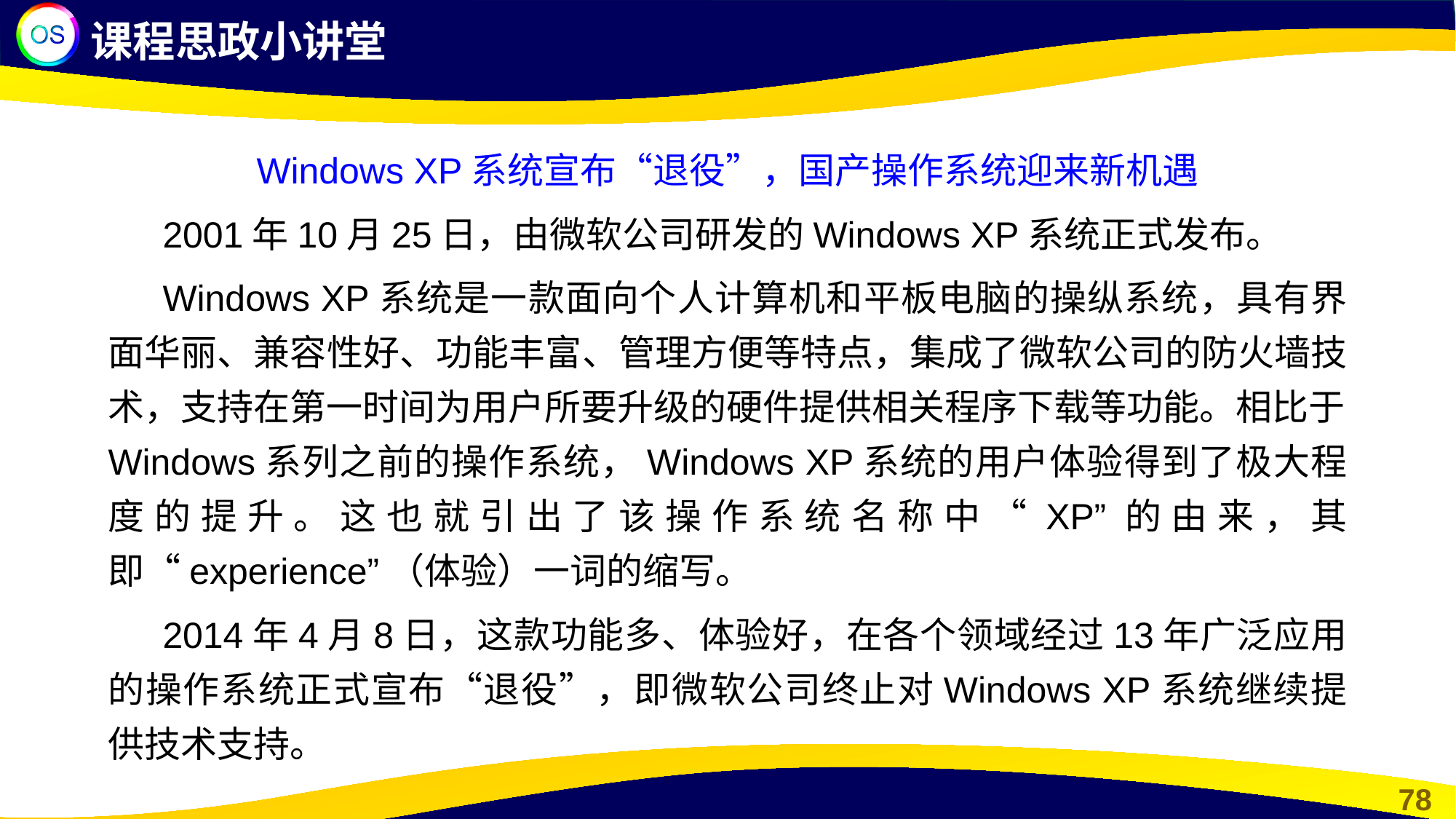

课程思政小讲堂
Windows XP系统宣布“退役”，国产操作系统迎来新机遇
2001年10月25日，由微软公司研发的Windows XP系统正式发布。
Windows XP系统是一款面向个人计算机和平板电脑的操纵系统，具有界面华丽、兼容性好、功能丰富、管理方便等特点，集成了微软公司的防火墙技术，支持在第一时间为用户所要升级的硬件提供相关程序下载等功能。相比于Windows系列之前的操作系统，Windows XP系统的用户体验得到了极大程度的提升。这也就引出了该操作系统名称中“XP”的由来，其即“experience”（体验）一词的缩写。
2014年4月8日，这款功能多、体验好，在各个领域经过13年广泛应用的操作系统正式宣布“退役”，即微软公司终止对Windows XP系统继续提供技术支持。